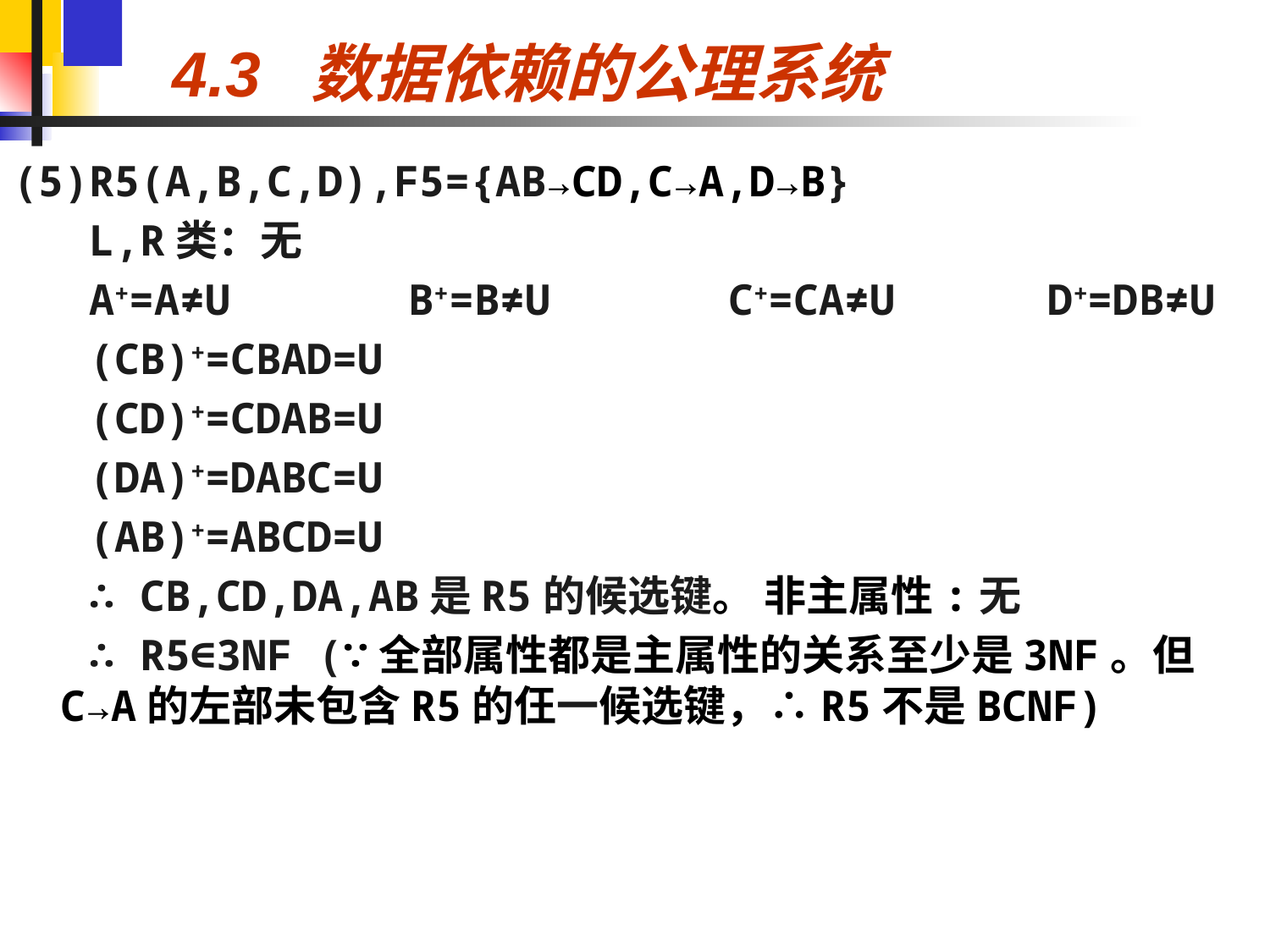

# 4.3  数据依赖的公理系统
(5)R5(A,B,C,D),F5={AB→CD,C→A,D→B}
   L,R类：无
   A+=A≠U       B+=B≠U       C+=CA≠U      D+=DB≠U
   (CB)+=CBAD=U
   (CD)+=CDAB=U
   (DA)+=DABC=U
   (AB)+=ABCD=U
   ∴ CB,CD,DA,AB是R5的候选键。 非主属性:无
   ∴ R5∈3NF (∵全部属性都是主属性的关系至少是3NF。但C→A的左部未包含R5的仼一候选键，∴R5不是BCNF)